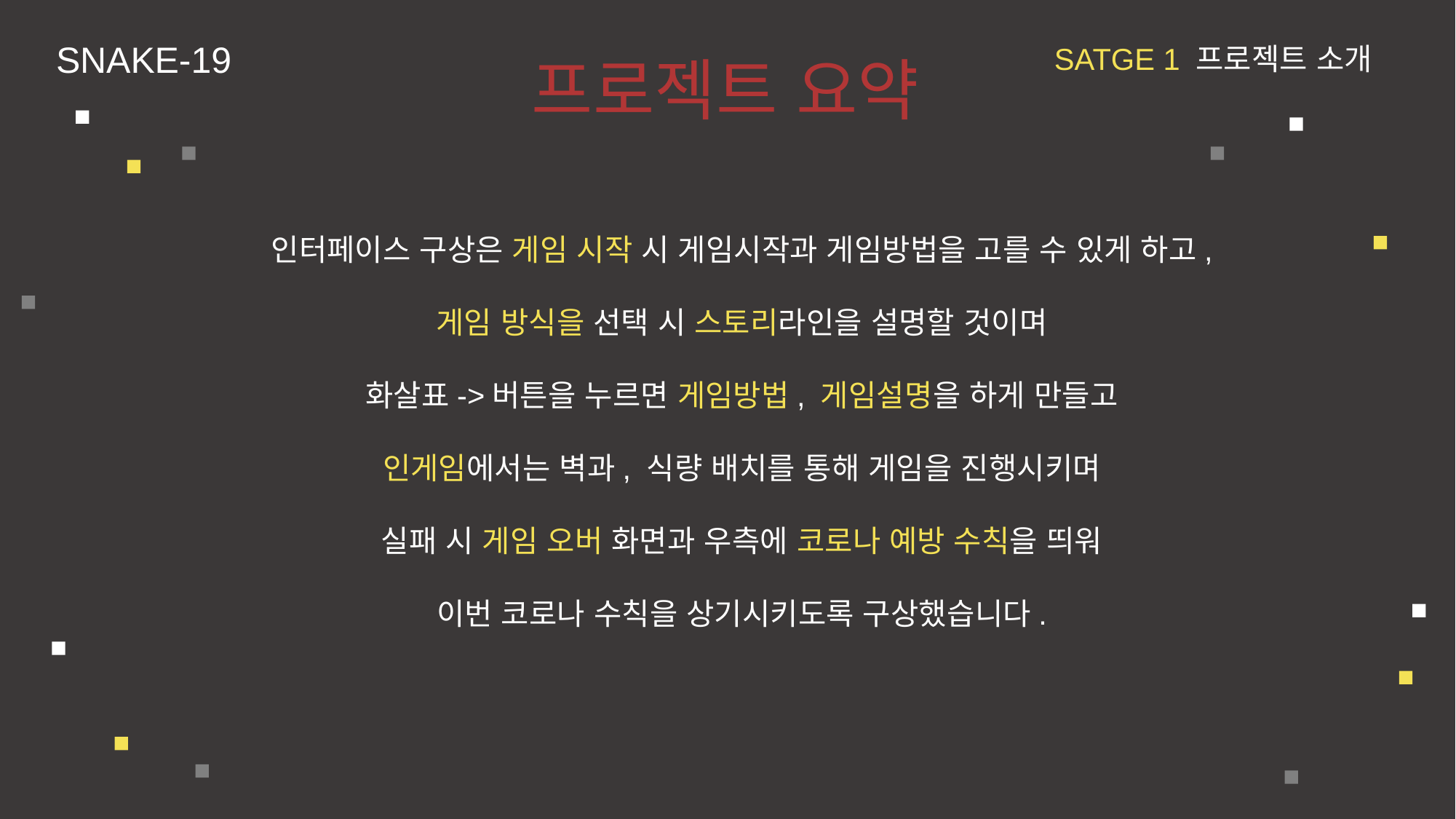

SNAKE-19
SATGE 1 프로젝트 소개
프로젝트 요약

인터페이스 구상은 게임 시작 시 게임시작과 게임방법을 고를 수 있게 하고,

게임 방식을 선택 시 스토리라인을 설명할 것이며

화살표->버튼을 누르면 게임방법, 게임설명을 하게 만들고

인게임에서는 벽과, 식량 배치를 통해 게임을 진행시키며

실패 시 게임 오버 화면과 우측에 코로나 예방 수칙을 띄워

이번 코로나 수칙을 상기시키도록 구상했습니다.